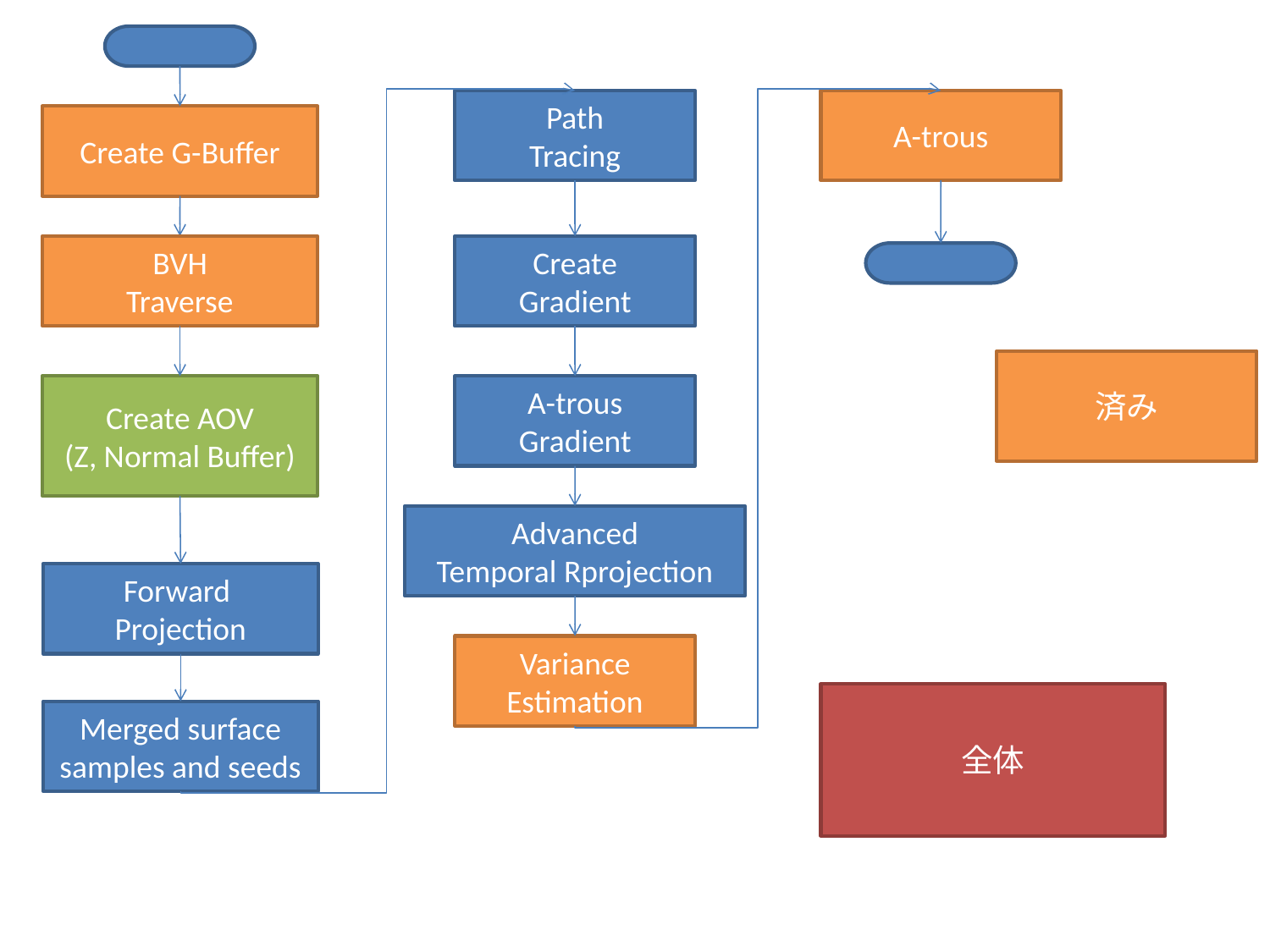

Path
Tracing
A-trous
Create G-Buffer
BVH
Traverse
Create
Gradient

済み
Create AOV
(Z, Normal Buffer)
A-trous
Gradient
Advanced
Temporal Rprojection
Forward
Projection
Variance
Estimation
全体
Merged surface samples and seeds